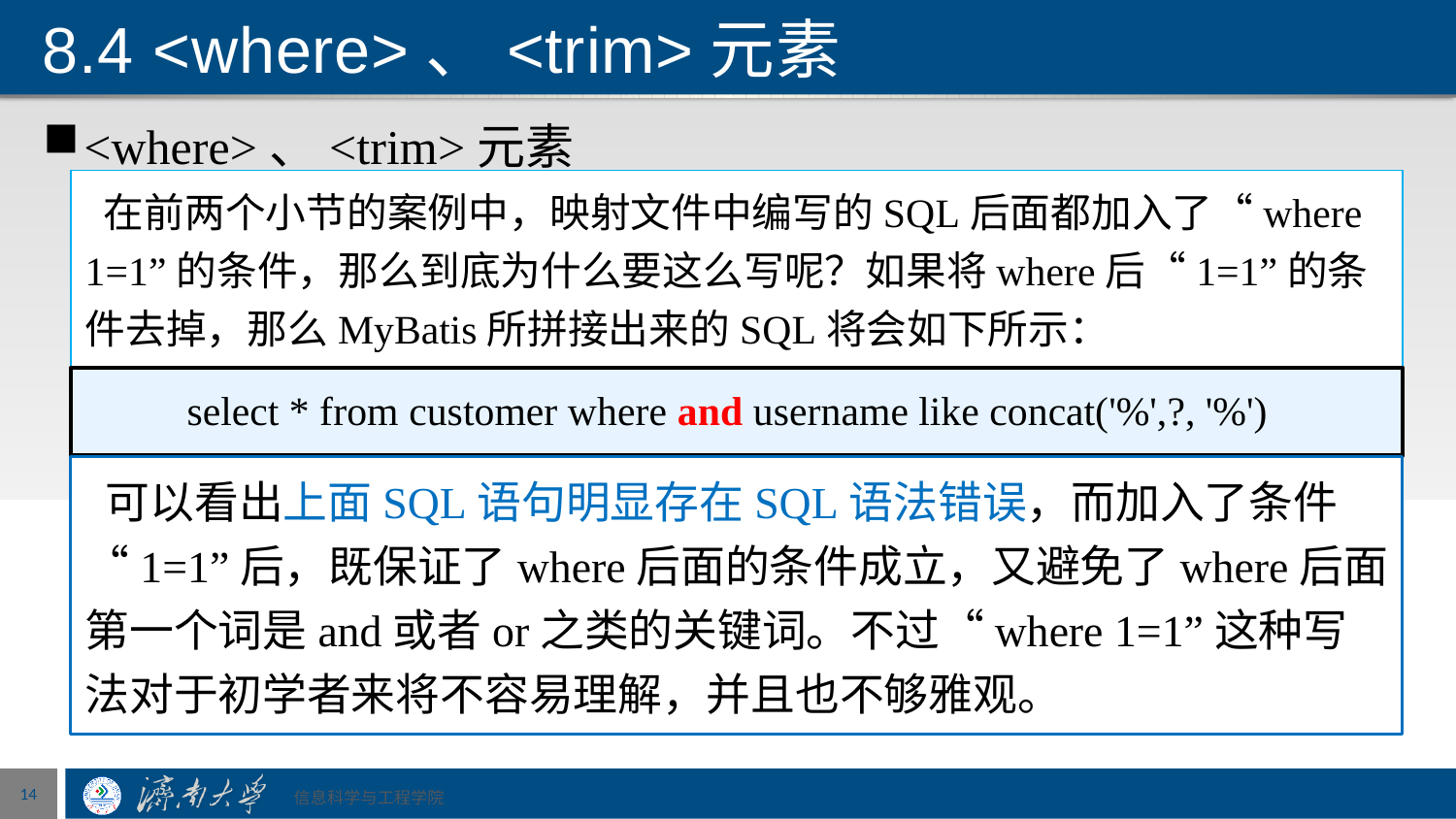

# 8.4 <where>、<trim>元素
<where>、<trim>元素

 在前两个小节的案例中，映射文件中编写的SQL后面都加入了“where 1=1”的条件，那么到底为什么要这么写呢？如果将where后“1=1”的条件去掉，那么MyBatis所拼接出来的SQL将会如下所示：
          select * from customer where and username like concat('%',?, '%')
 可以看出上面SQL语句明显存在SQL语法错误，而加入了条件“1=1”后，既保证了where后面的条件成立，又避免了where后面第一个词是and或者or之类的关键词。不过“where 1=1”这种写法对于初学者来将不容易理解，并且也不够雅观。